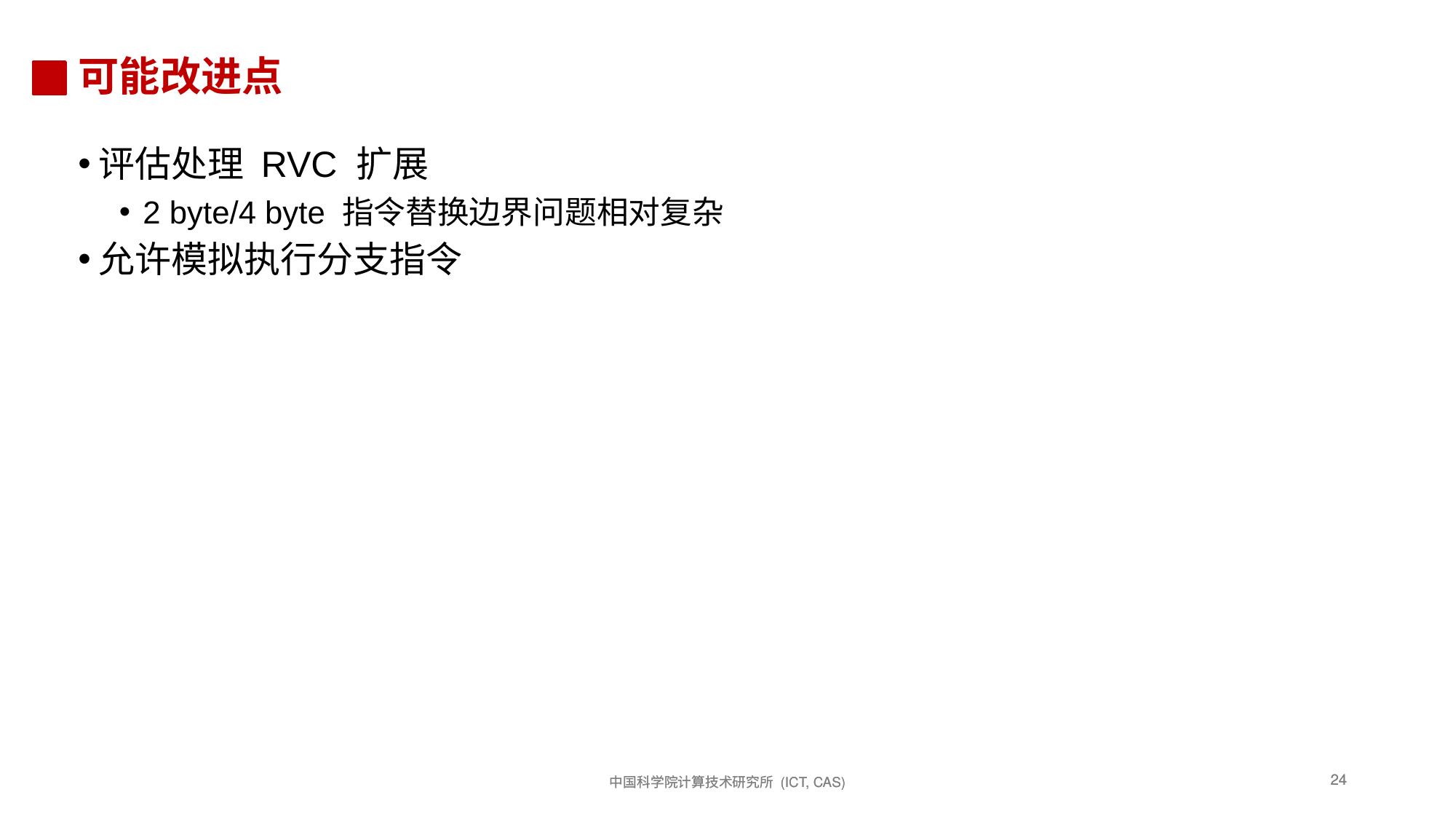

# 可能改进点
评估处理 RVC 扩展
2 byte/4 byte 指令替换边界问题相对复杂
允许模拟执行分支指令